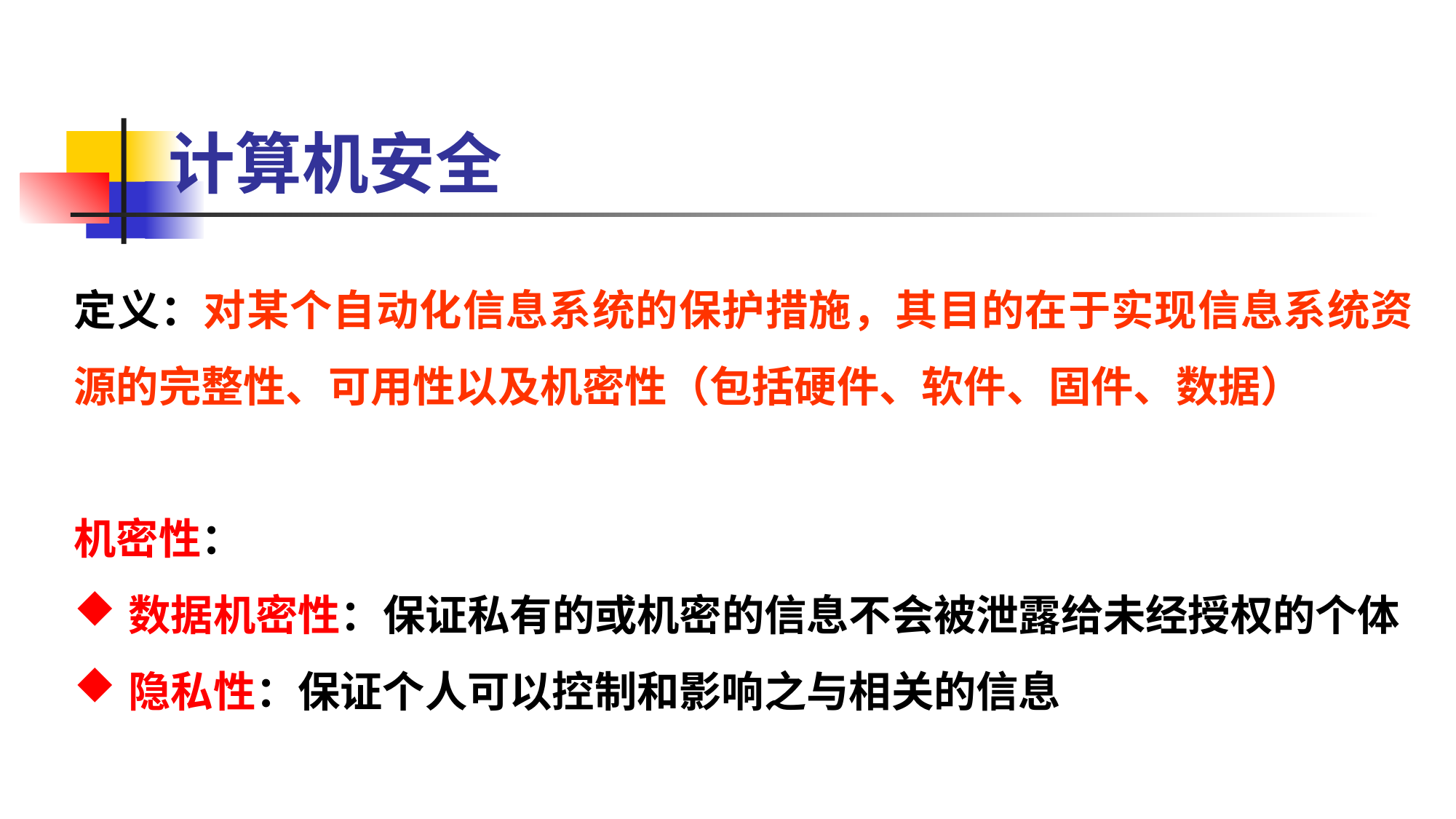

计算机安全

定义：对某个自动化信息系统的保护措施，其目的在于实现信息系统资源的完整性、可用性以及机密性（包括硬件、软件、固件、数据）

机密性：
数据机密性：保证私有的或机密的信息不会被泄露给未经授权的个体
隐私性：保证个人可以控制和影响之与相关的信息